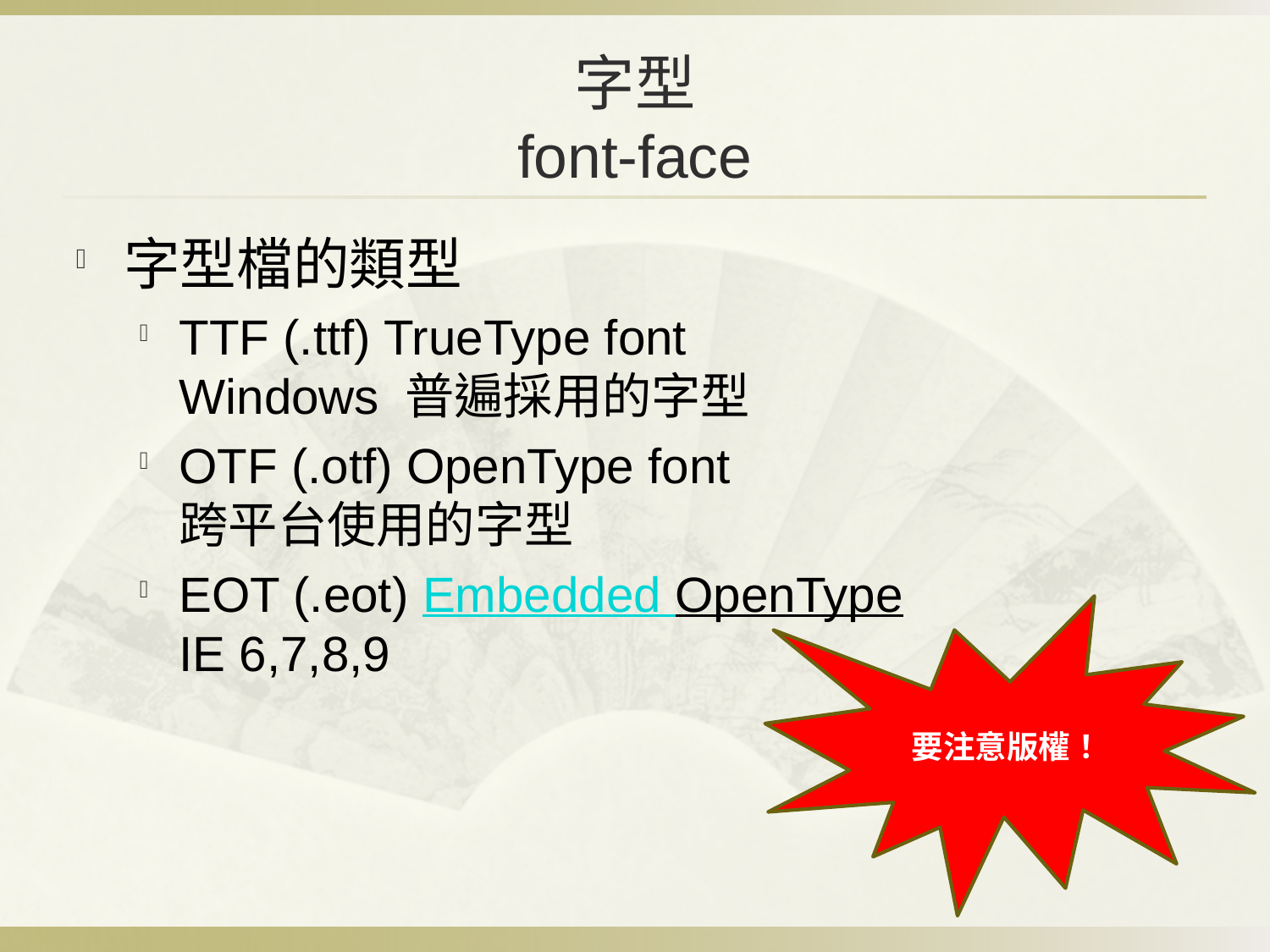

# 字型 font-face
字型檔的類型
TTF (.ttf) TrueType font
Windows 普遍採用的字型
OTF (.otf) OpenType font
跨平台使用的字型
EOT (.eot) Embedded OpenType
IE 6,7,8,9

要注意版權！